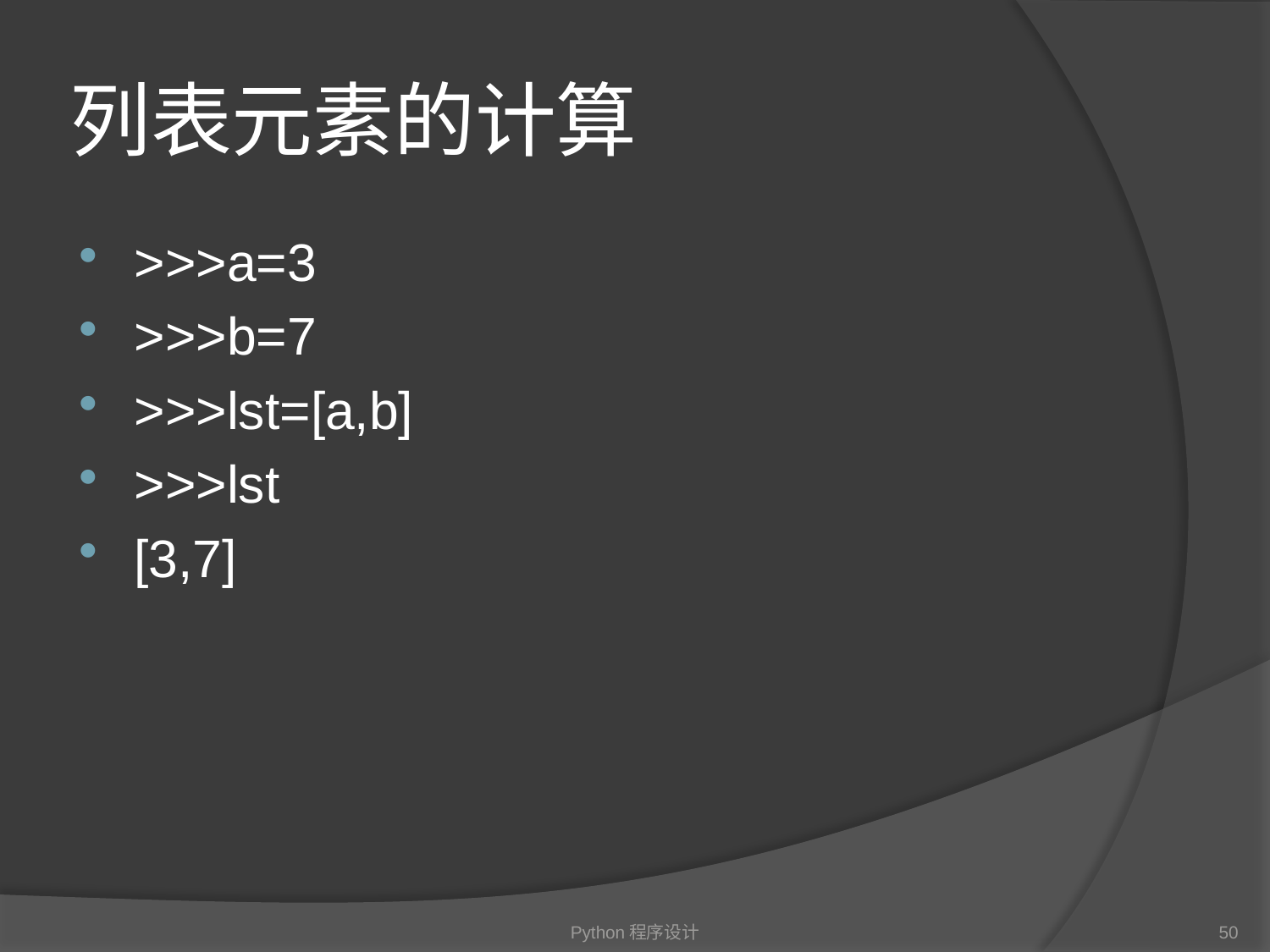

# 列表元素的计算
>>>a=3
>>>b=7
>>>lst=[a,b]
>>>lst
[3,7]
Python程序设计
50